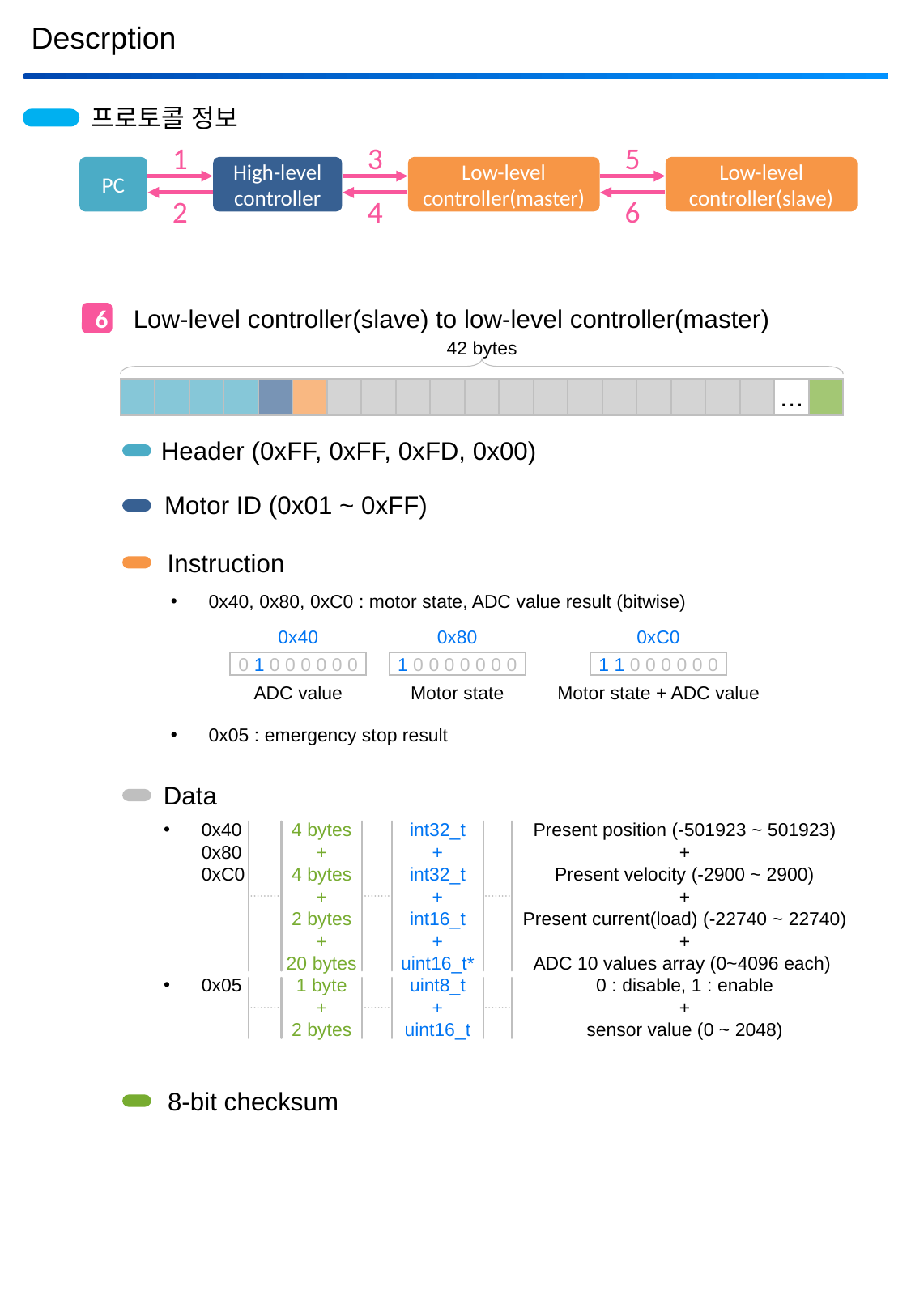

Descrption

프로토콜 정보

1
2
3
4
5
6
PC
High-level
controller
Low-level
controller(master)
Low-level
controller(slave)
Low-level controller(slave) to low-level controller(master)
6
42 bytes
…

Header (0xFF, 0xFF, 0xFD, 0x00)

Motor ID (0x01 ~ 0xFF)

Instruction

0x40, 0x80, 0xC0 : motor state, ADC value result (bitwise)
0x05 : emergency stop result
0x40
0 1 0 0 0 0 0 0

ADC value
0x80
1 0 0 0 0 0 0 0

Motor state
0xC0
1 1 0 0 0 0 0 0

Motor state + ADC value
Data

4 bytes
+
4 bytes
+
2 bytes
+
20 bytes
1 byte
+
2 bytes
int32_t
+
int32_t
+
int16_t
+
uint16_t*
uint8_t
+
uint16_t
Present position (-501923 ~ 501923)
+
Present velocity (-2900 ~ 2900)
+
Present current(load) (-22740 ~ 22740)
+
ADC 10 values array (0~4096 each)
0 : disable, 1 : enable
+
sensor value (0 ~ 2048)
0x40
0x80
0xC0
0x05
8-bit checksum